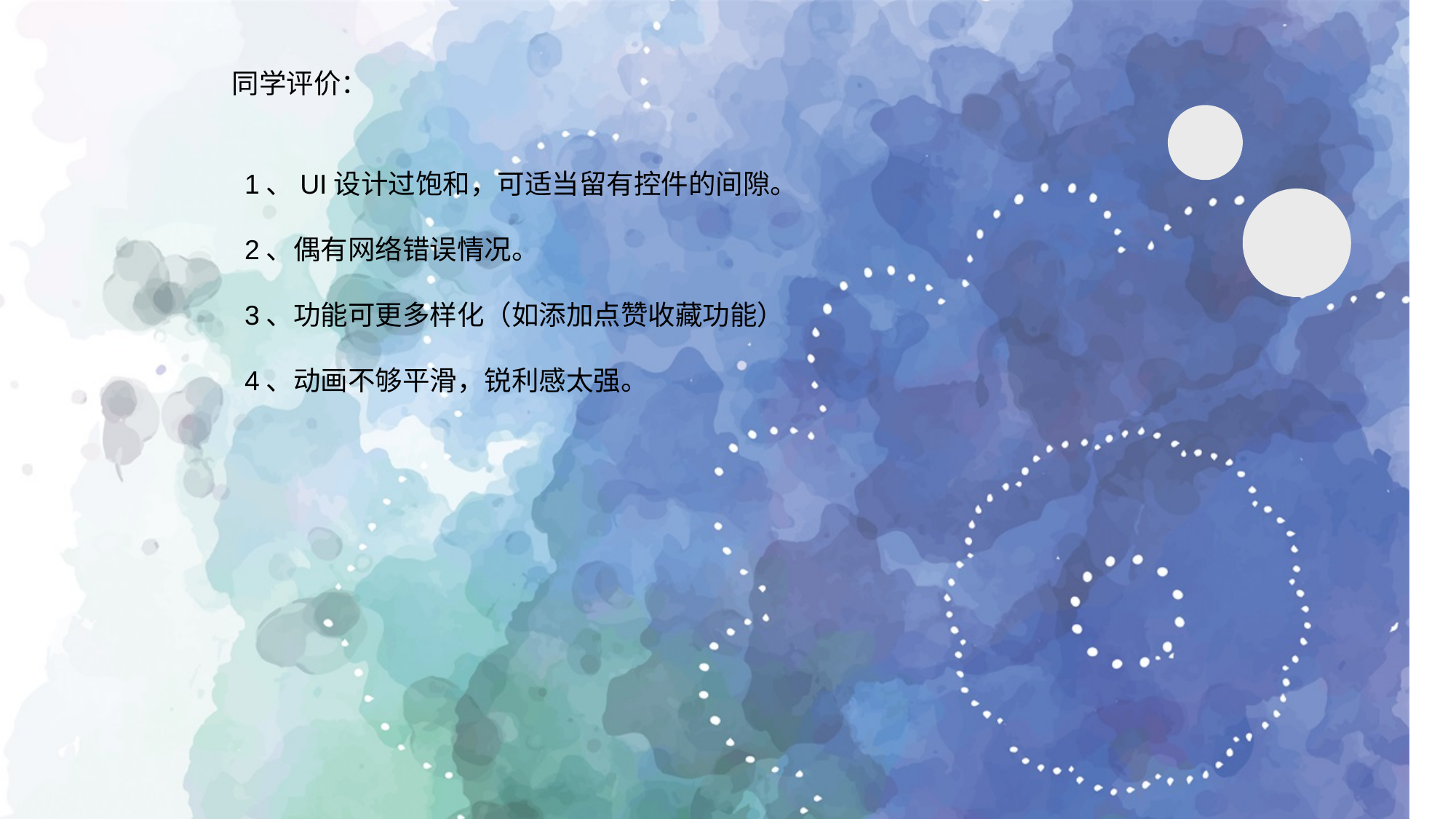

同学评价：

1、UI设计过饱和，可适当留有控件的间隙。

2、偶有网络错误情况。

3、功能可更多样化（如添加点赞收藏功能）

4、动画不够平滑，锐利感太强。